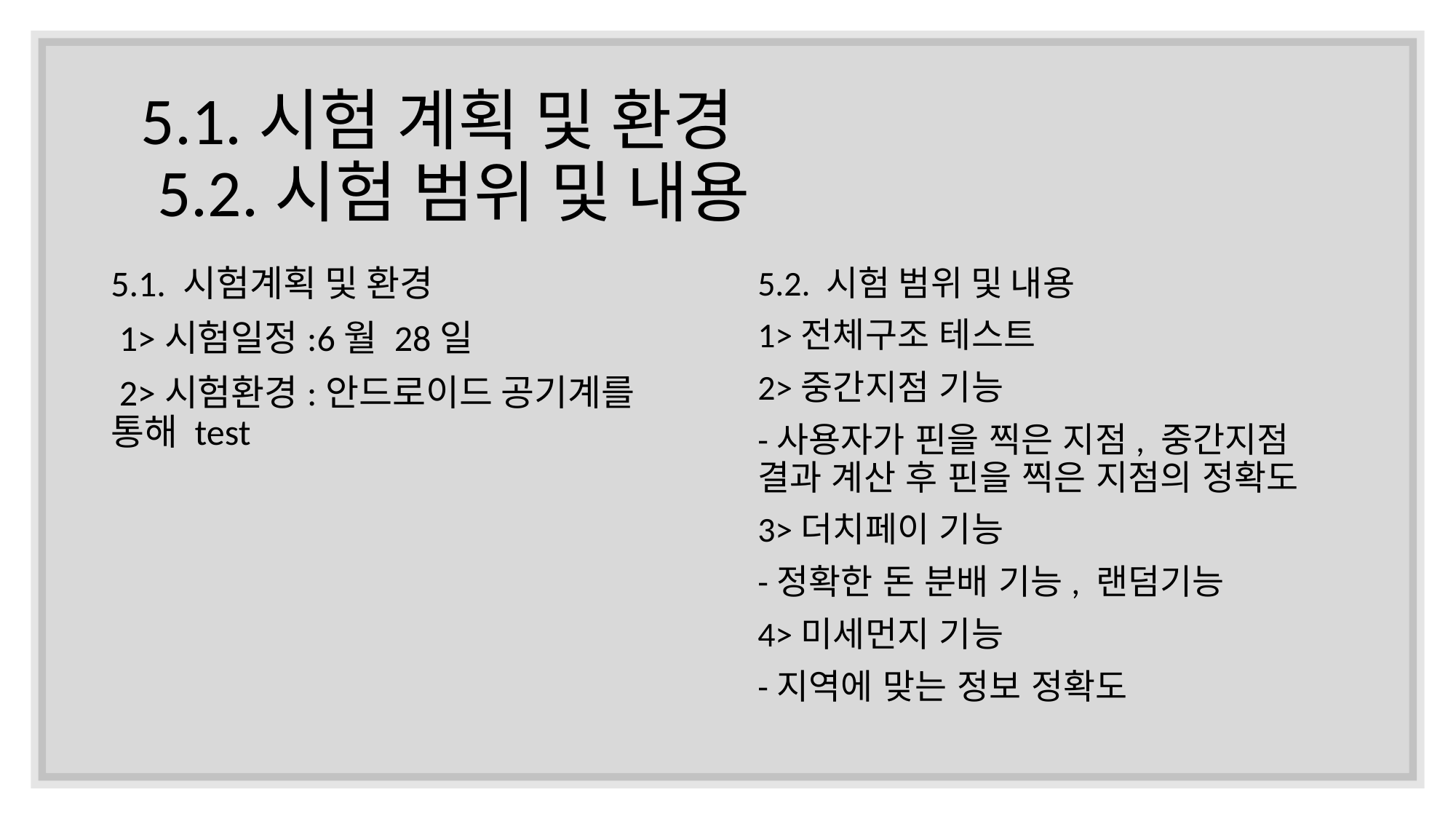

# 5.1.시험 계획 및 환경   5.2.시험 범위 및 내용
5.1. 시험계획 및 환경
 1>시험일정:6월 28일
 2>시험환경:안드로이드 공기계를 통해 test
5.2. 시험 범위 및 내용
1>전체구조 테스트
2>중간지점 기능
-사용자가 핀을 찍은 지점, 중간지점 결과 계산 후 핀을 찍은 지점의 정확도
3>더치페이 기능
-정확한 돈 분배 기능, 랜덤기능
4>미세먼지 기능
-지역에 맞는 정보 정확도